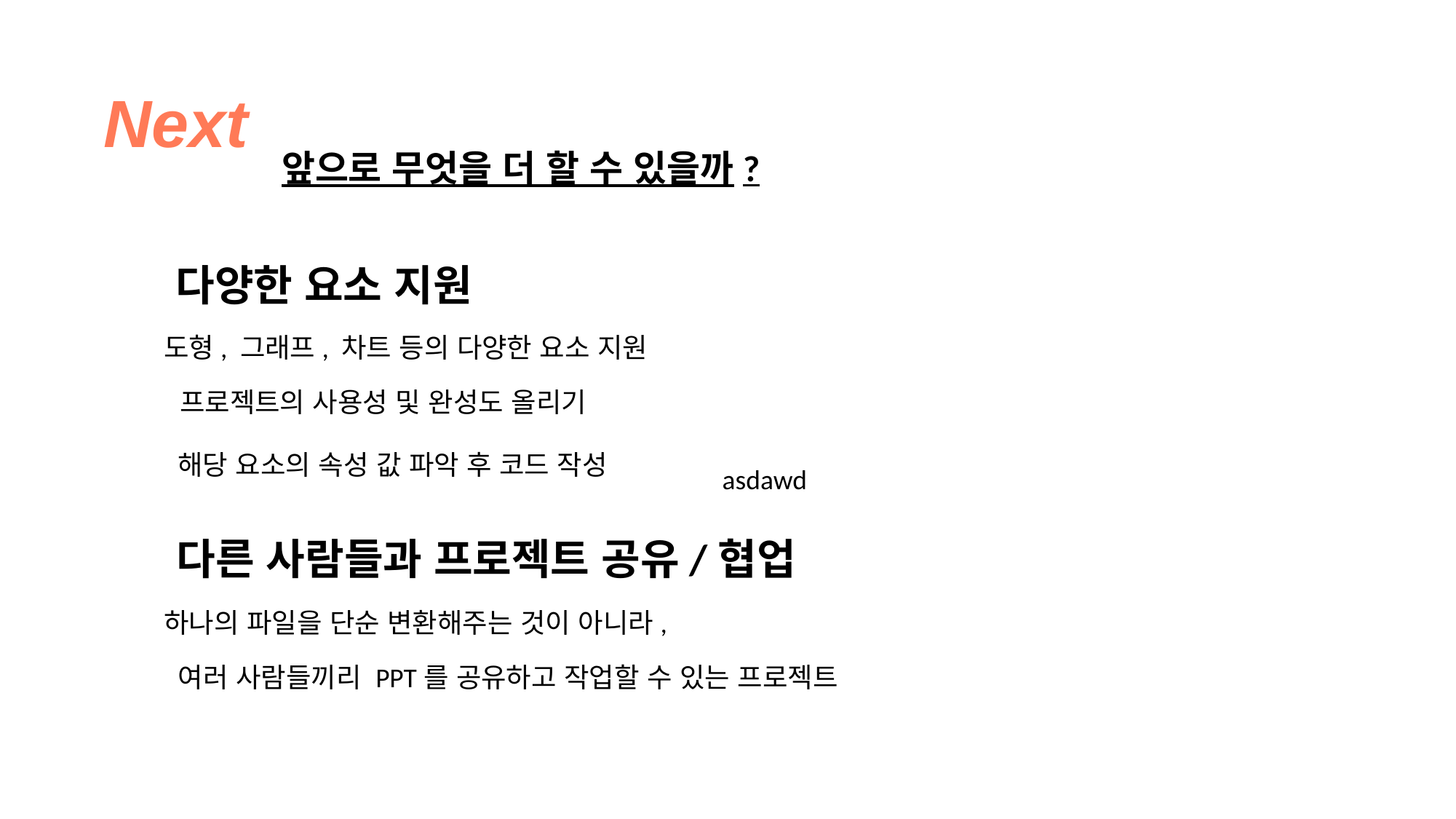

Next
앞으로 무엇을 더 할 수 있을까?
다양한 요소 지원
도형, 그래프, 차트 등의 다양한 요소 지원
프로젝트의 사용성 및 완성도 올리기
해당 요소의 속성 값 파악 후 코드 작성
asdawd
다른 사람들과 프로젝트 공유/협업
하나의 파일을 단순 변환해주는 것이 아니라,
여러 사람들끼리 PPT를 공유하고 작업할 수 있는 프로젝트